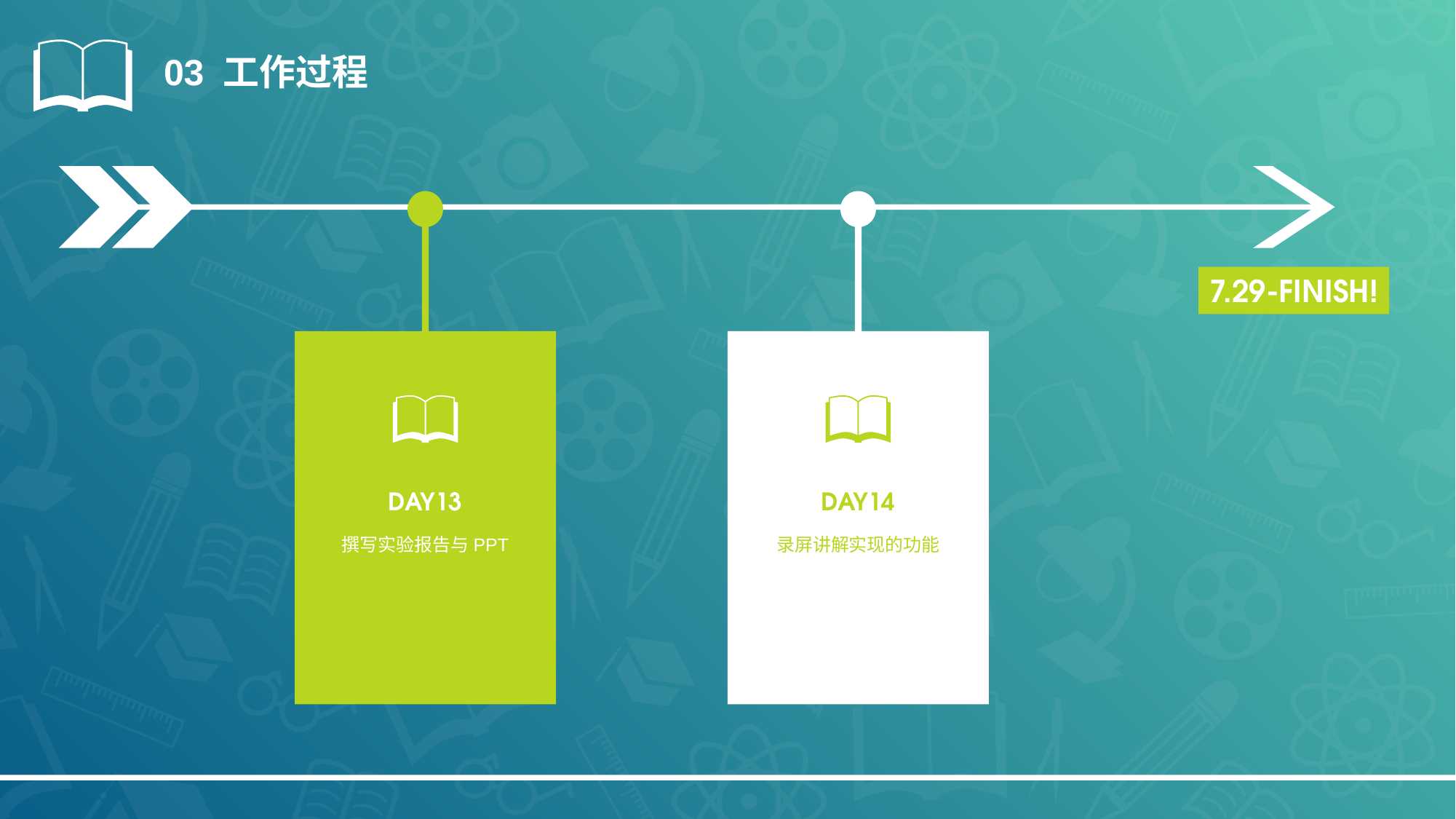

03 工作过程

DAY13
撰写实验报告与PPT

DAY14
录屏讲解实现的功能

7.29-FINISH!